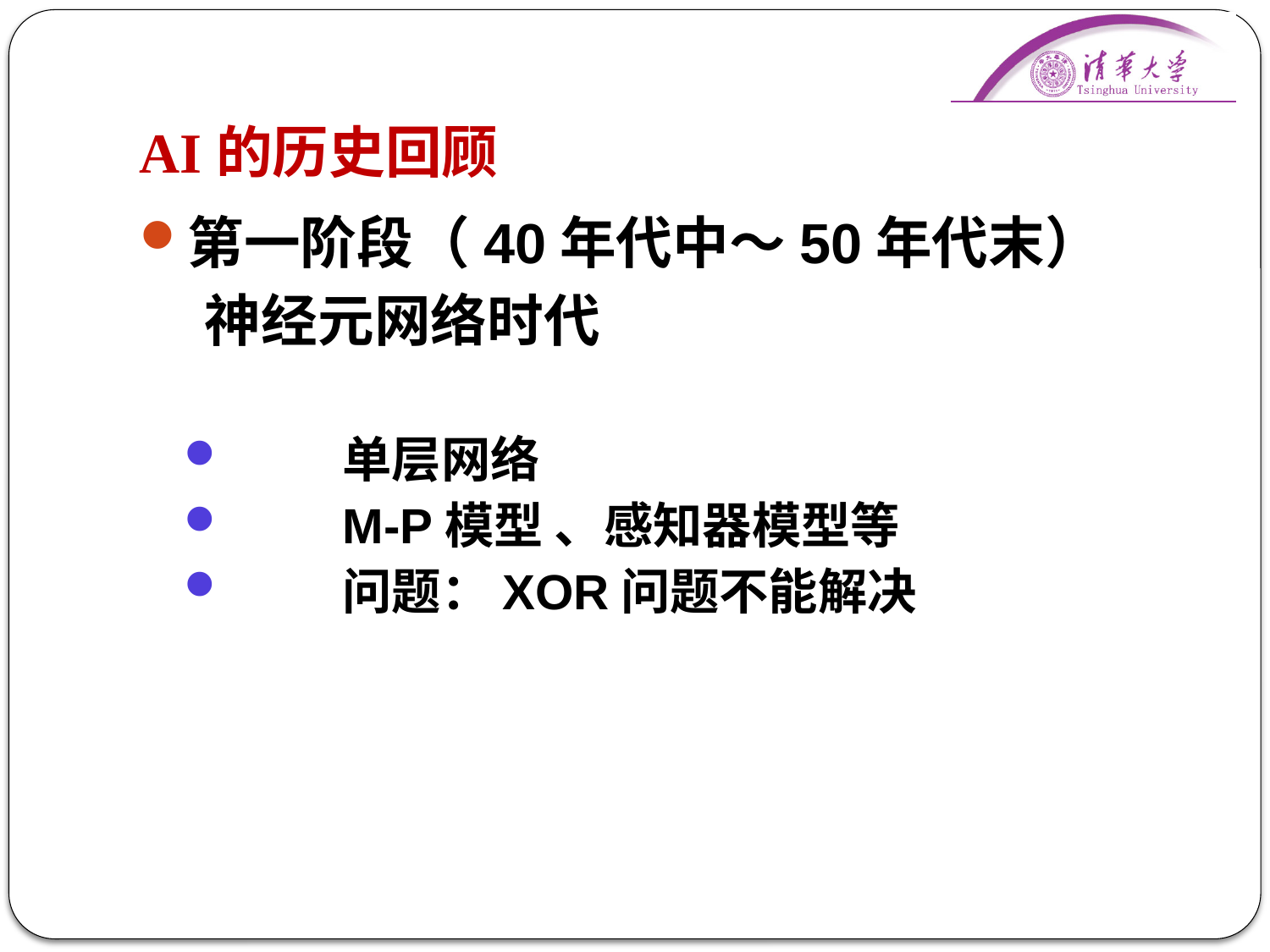

# AI的历史回顾
第一阶段（40年代中～50年代末）
    神经元网络时代

	单层网络
	M-P模型 、感知器模型等
	问题：XOR问题不能解决
15